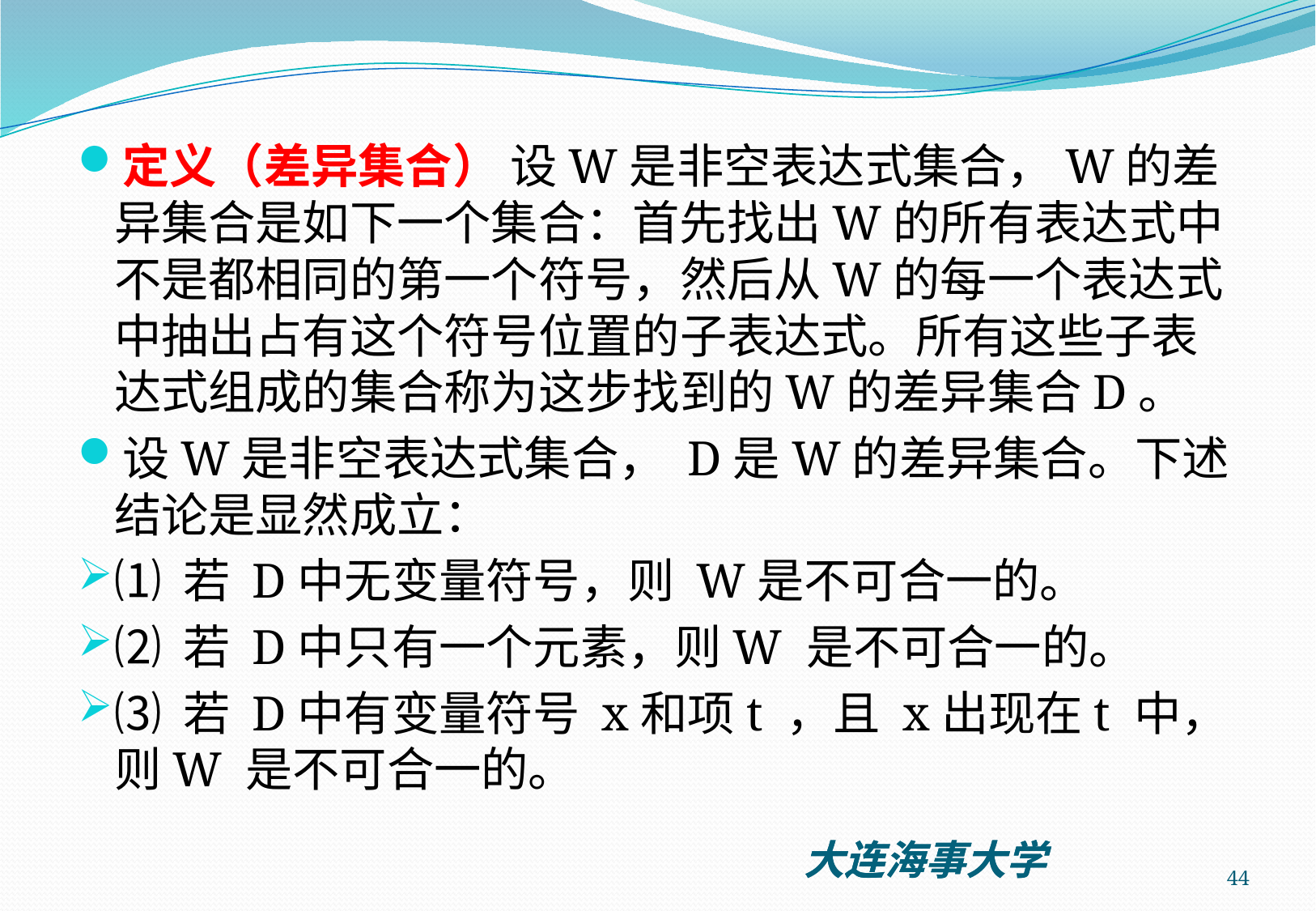

定义（差异集合） 设W是非空表达式集合，W的差异集合是如下一个集合：首先找出W的所有表达式中不是都相同的第一个符号，然后从W的每一个表达式中抽出占有这个符号位置的子表达式。所有这些子表达式组成的集合称为这步找到的W的差异集合D。
设W是非空表达式集合， D是W的差异集合。下述结论是显然成立：
⑴ 若 D中无变量符号，则 W是不可合一的。
⑵ 若 D中只有一个元素，则W 是不可合一的。
⑶ 若 D中有变量符号 x和项t ，且 x出现在t 中，则W 是不可合一的。
44